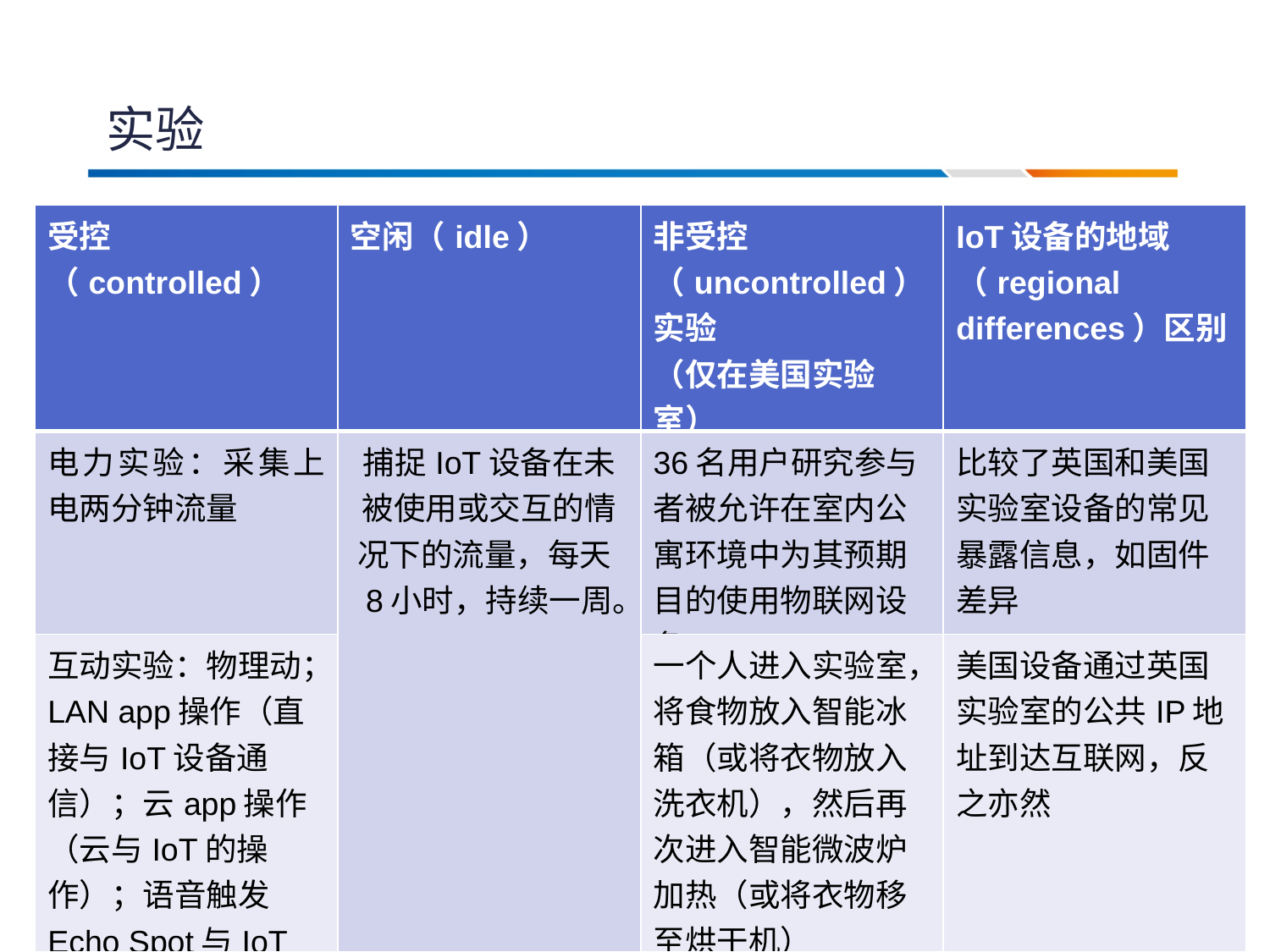

# 实验

| 受控（controlled） | 空闲（idle） | 非受控（uncontrolled）实验 （仅在美国实验室） | IoT设备的地域（regional differences）区别 |
| --- | --- | --- | --- |
| 电力实验：采集上电两分钟流量 | 捕捉IoT设备在未被使用或交互的情况下的流量，每天8小时，持续一周。 | 36名用户研究参与者被允许在室内公寓环境中为其预期目的使用物联网设备 | 比较了英国和美国实验室设备的常见暴露信息，如固件差异 |
| 互动实验：物理动；LAN app操作（直接与IoT设备通信）；云app操作（云与IoT的操作）；语音触发Echo Spot与IoT交互 |  | 一个人进入实验室，将食物放入智能冰箱（或将衣物放入洗衣机），然后再次进入智能微波炉加热（或将衣物移至烘干机） | 美国设备通过英国实验室的公共IP地址到达互联网，反之亦然 |